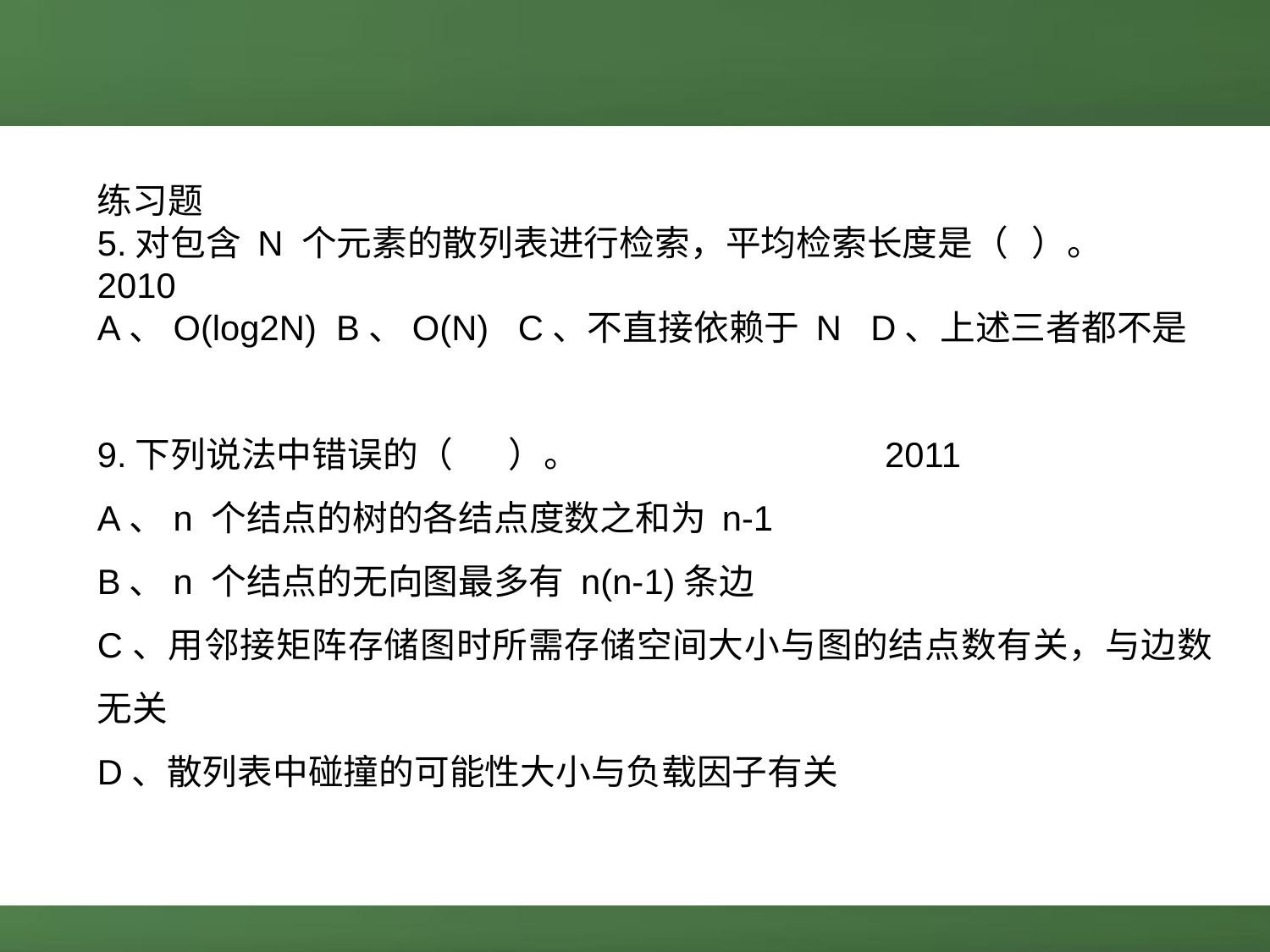

练习题
5.对包含 N 个元素的散列表进行检索，平均检索长度是（   ）。    2010
A、O(log2N)  B、O(N)   C、不直接依赖于 N   D、上述三者都不是

9.下列说法中错误的（       ）。                                      2011
A、n 个结点的树的各结点度数之和为 n-1
B、n 个结点的无向图最多有 n(n-1)条边
C、用邻接矩阵存储图时所需存储空间大小与图的结点数有关，与边数无关
D、散列表中碰撞的可能性大小与负载因子有关